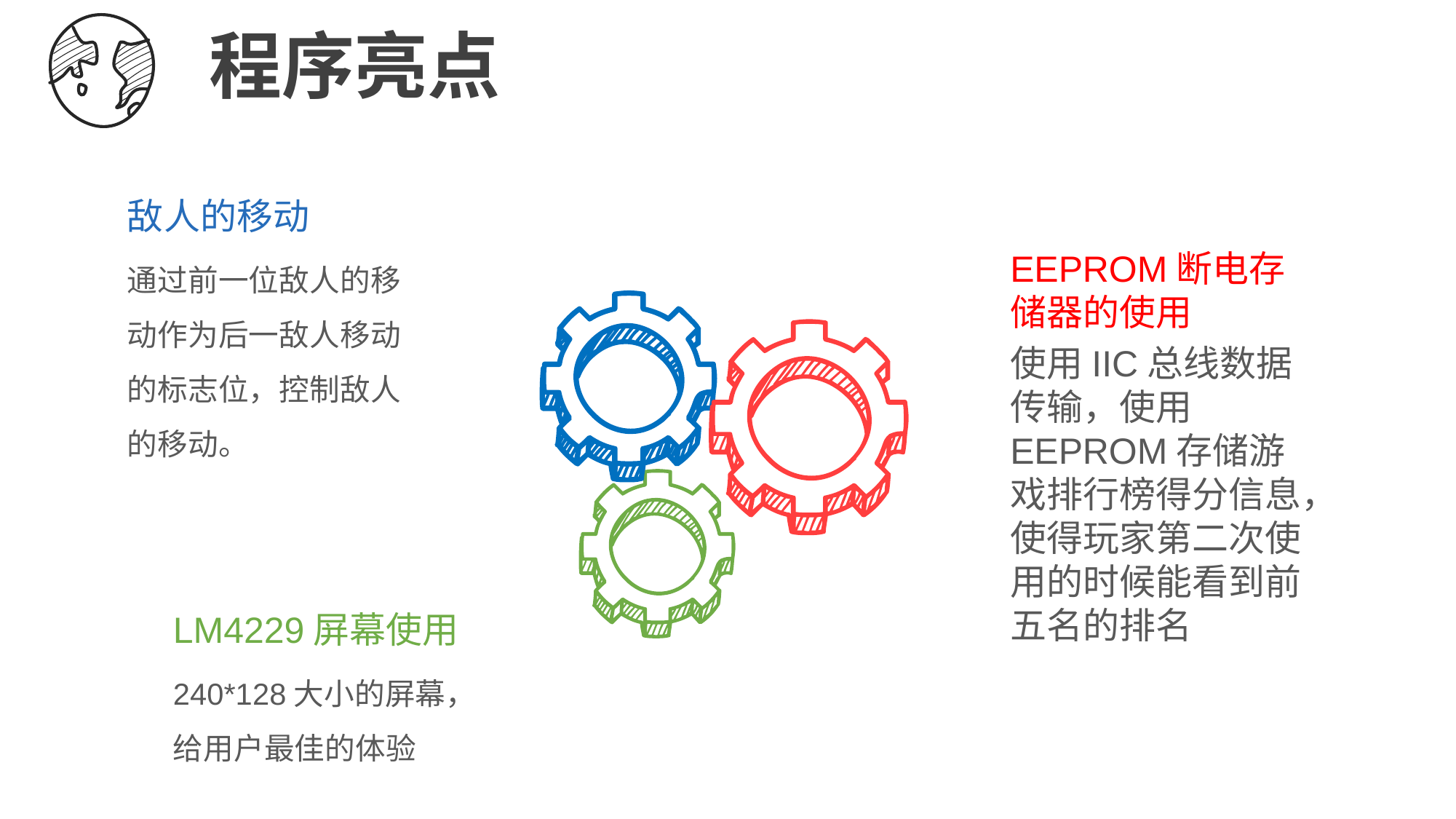

程序亮点

敌人的移动
通过前一位敌人的移动作为后一敌人移动的标志位，控制敌人的移动。

EEPROM断电存储器的使用
使用IIC总线数据传输，使用EEPROM存储游戏排行榜得分信息，使得玩家第二次使用的时候能看到前五名的排名

LM4229屏幕使用
240*128大小的屏幕，给用户最佳的体验